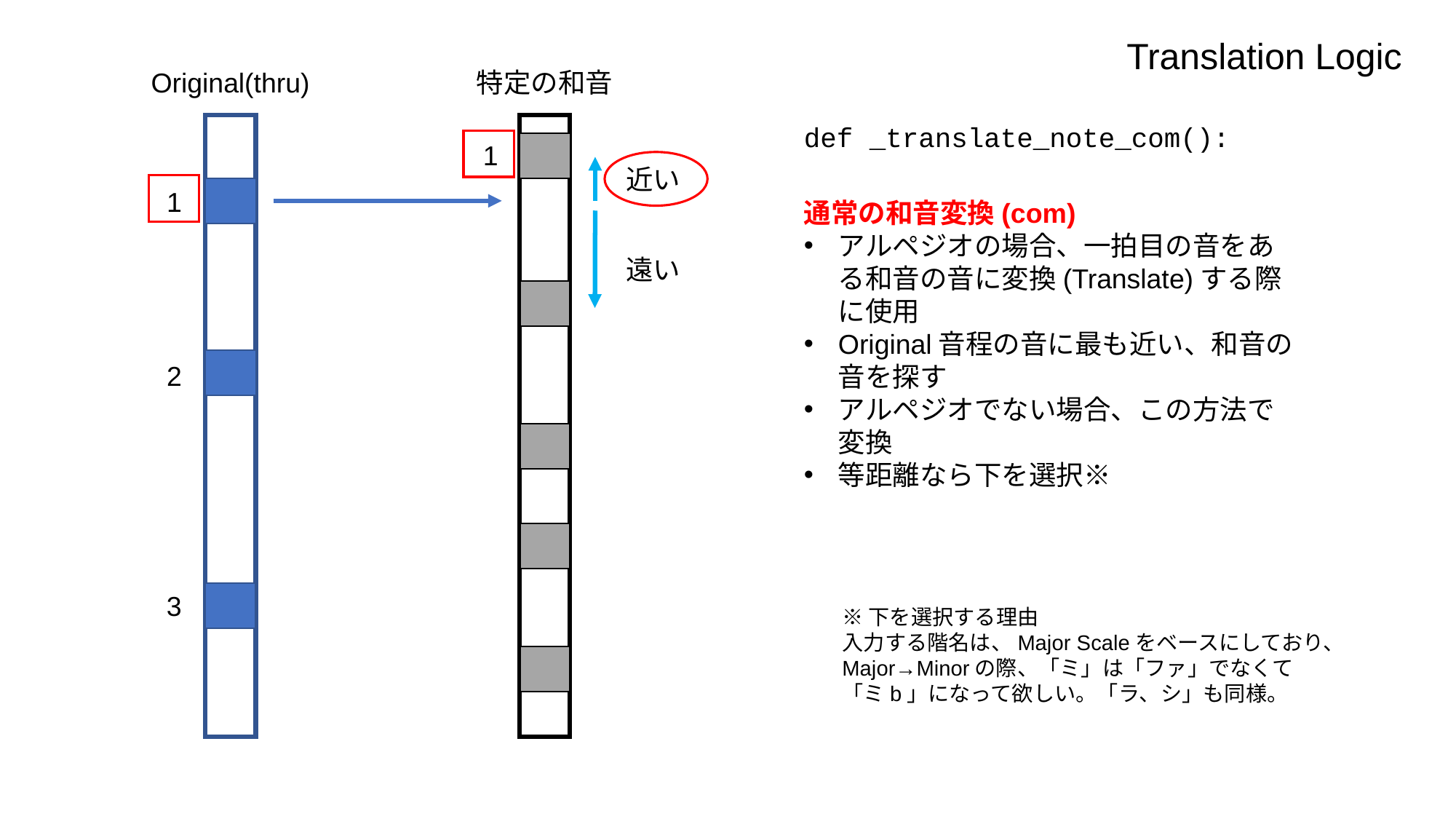

Translation Logic
Original(thru)
特定の和音

def _translate_note_com():

1

近い

1
通常の和音変換(com)
アルペジオの場合、一拍目の音をある和音の音に変換(Translate)する際に使用
Original音程の音に最も近い、和音の音を探す
アルペジオでない場合、この方法で変換
等距離なら下を選択※
遠い

2

3
※下を選択する理由
入力する階名は、Major Scaleをベースにしており、Major→Minorの際、「ミ」は「ファ」でなくて「ミb」になって欲しい。「ラ、シ」も同様。